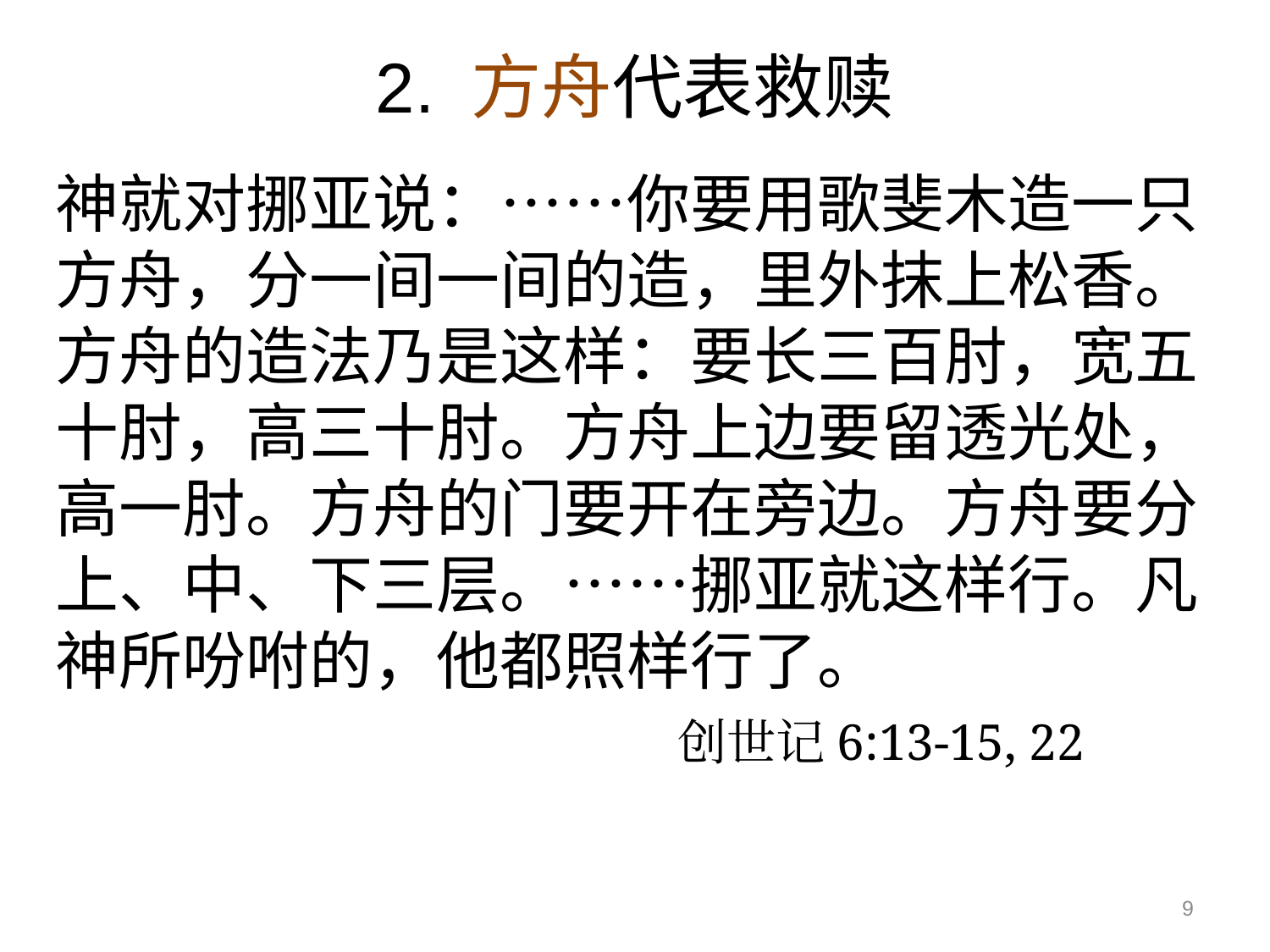

# 2. 方舟代表救赎
神就对挪亚说：……你要用歌斐木造一只方舟，分一间一间的造，里外抹上松香。方舟的造法乃是这样：要长三百肘，宽五十肘，高三十肘。方舟上边要留透光处，高一肘。方舟的门要开在旁边。方舟要分上、中、下三层。……挪亚就这样行。凡神所吩咐的，他都照样行了。
				       创世记6:13-15, 22
9